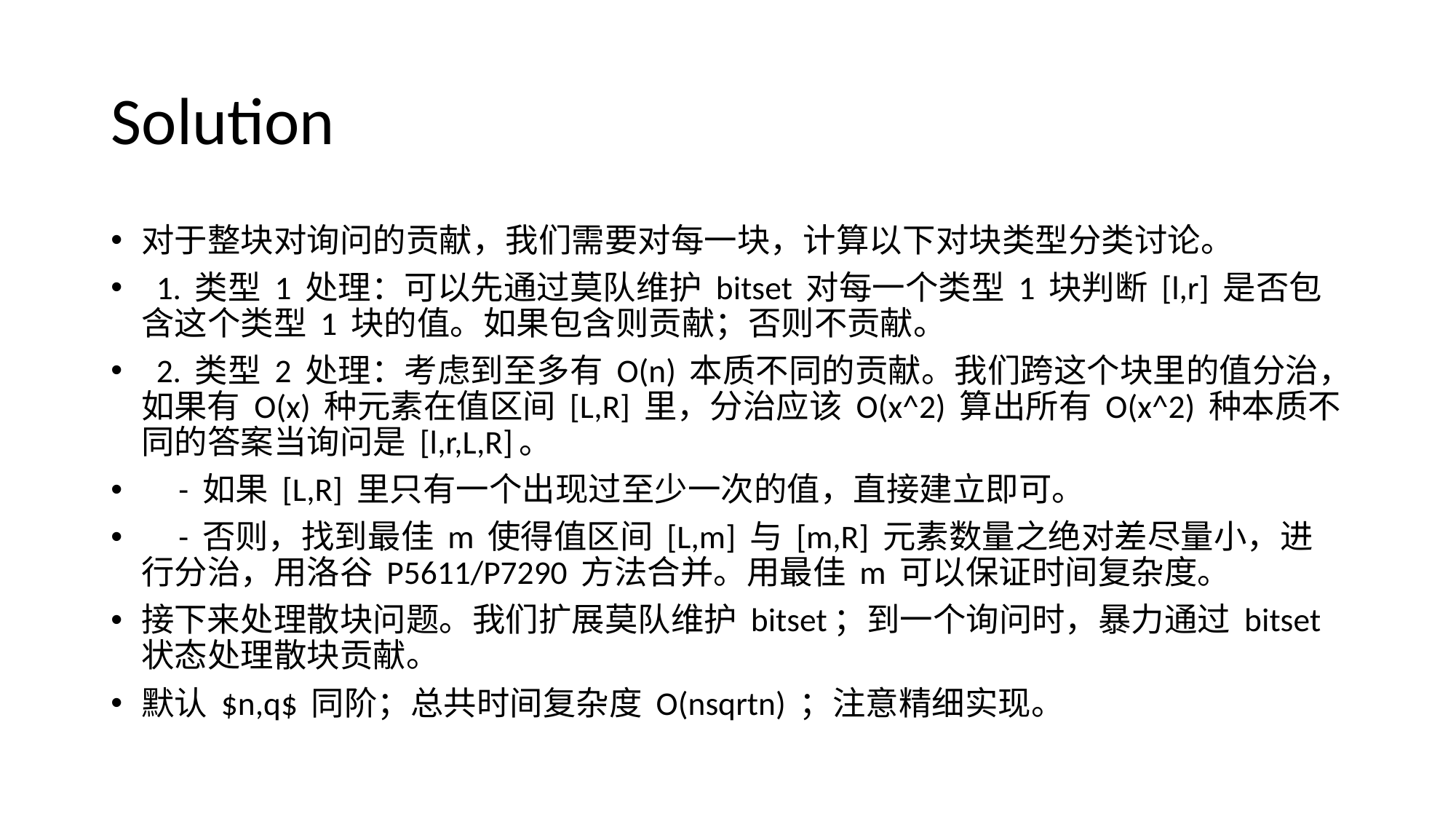

# Solution
对于整块对询问的贡献，我们需要对每一块，计算以下对块类型分类讨论。
  1. 类型 1 处理：可以先通过莫队维护 bitset 对每一个类型 1 块判断 [l,r] 是否包含这个类型 1 块的值。如果包含则贡献；否则不贡献。
  2. 类型 2 处理：考虑到至多有 O(n) 本质不同的贡献。我们跨这个块里的值分治，如果有 O(x) 种元素在值区间 [L,R] 里，分治应该 O(x^2) 算出所有 O(x^2) 种本质不同的答案当询问是 [l,r,L,R]。
     - 如果 [L,R] 里只有一个出现过至少一次的值，直接建立即可。
     - 否则，找到最佳 m 使得值区间 [L,m] 与 [m,R] 元素数量之绝对差尽量小，进行分治，用洛谷 P5611/P7290 方法合并。用最佳 m 可以保证时间复杂度。
接下来处理散块问题。我们扩展莫队维护 bitset；到一个询问时，暴力通过 bitset 状态处理散块贡献。
默认 $n,q$ 同阶；总共时间复杂度 O(nsqrtn) ；注意精细实现。